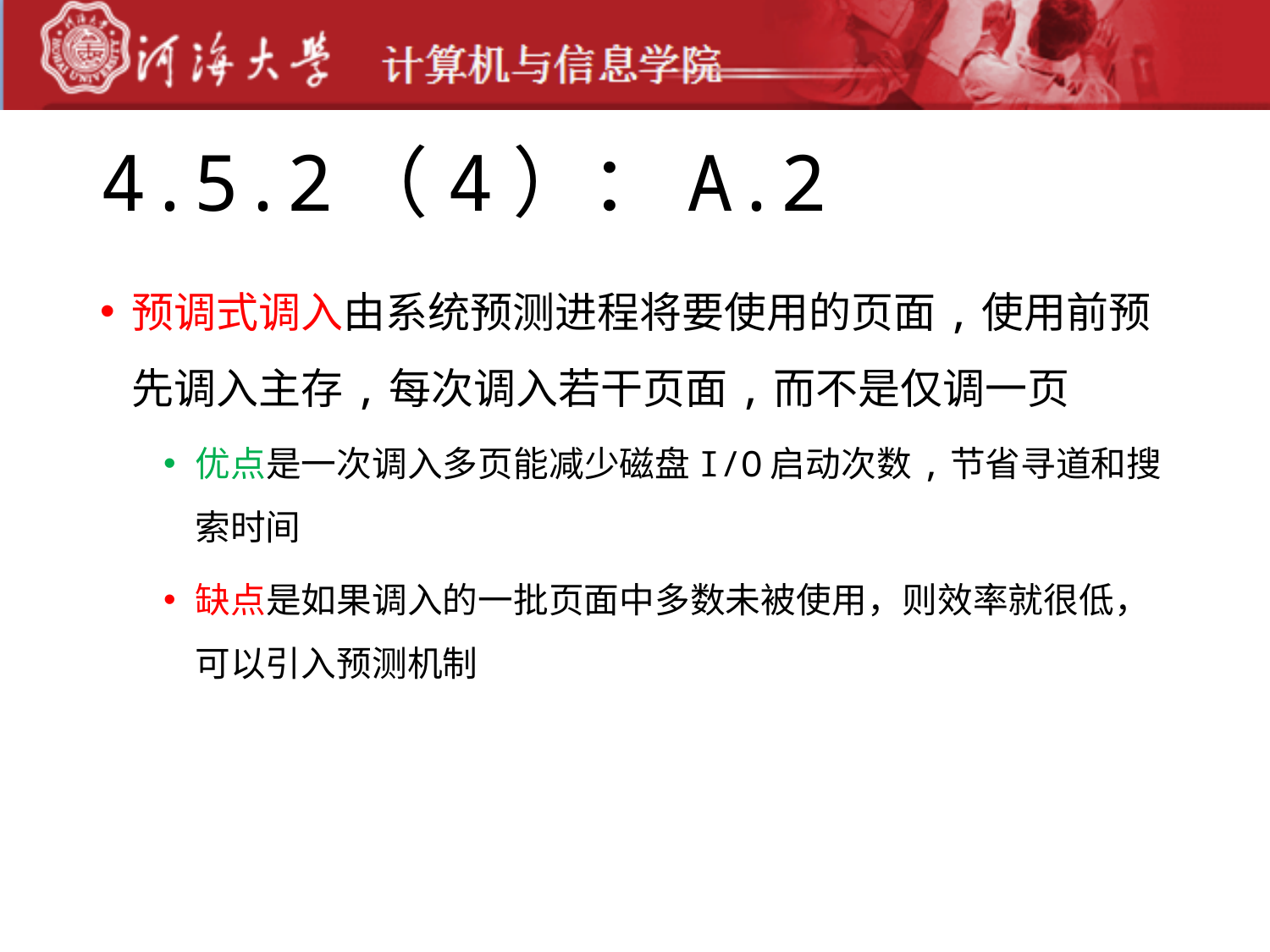

# 4.5.2（4）：A.2
预调式调入由系统预测进程将要使用的页面,使用前预先调入主存,每次调入若干页面,而不是仅调一页
优点是一次调入多页能减少磁盘I/O启动次数,节省寻道和搜索时间
缺点是如果调入的一批页面中多数未被使用，则效率就很低，可以引入预测机制